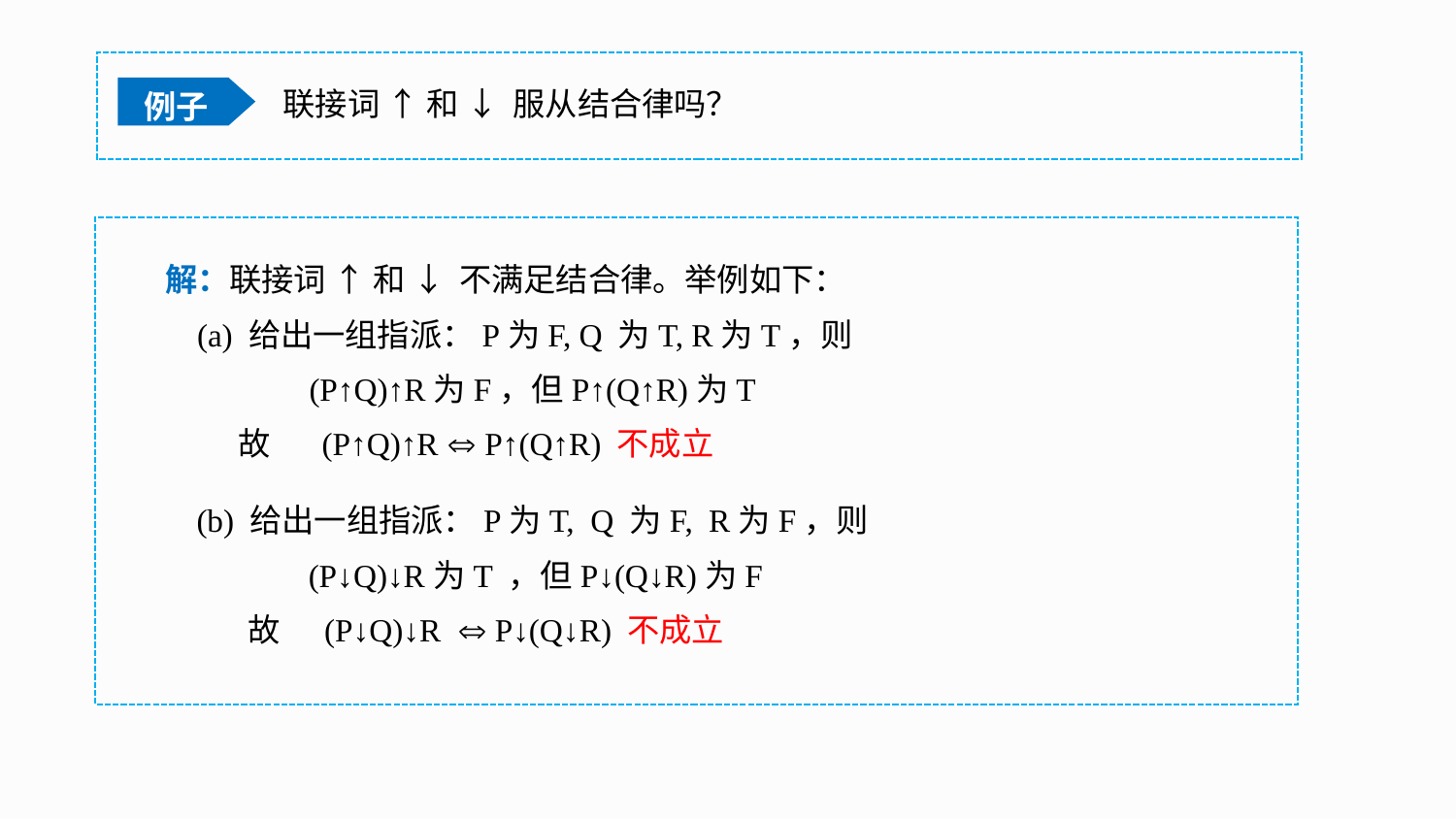

例子
联接词 ↑ 和 ↓  服从结合律吗？

解：联接词 ↑ 和 ↓  不满足结合律。举例如下：
    (a) 给出一组指派：P为F, Q 为T, R为T，则
                  (P↑Q)↑R为F，但P↑(Q↑R)为T
         故      (P↑Q)↑R ⇔ P↑(Q↑R) 不成立
(b) 给出一组指派：P为T,  Q 为F,  R为F，则
              (P↓Q)↓R为T ，但P↓(Q↓R)为F
      故     (P↓Q)↓R  ⇔ P↓(Q↓R) 不成立